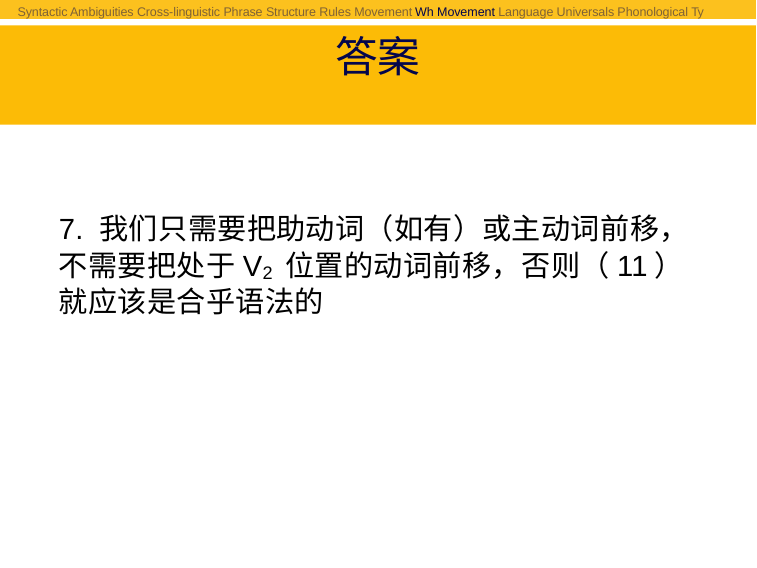

Syntactic Ambiguities Cross-linguistic Phrase Structure Rules Movement Wh Movement Language Universals Phonological Ty
# 答案
7. 我们只需要把助动词（如有）或主动词前移，不需要把处于V2 位置的动词前移，否则（11）就应该是合乎语法的